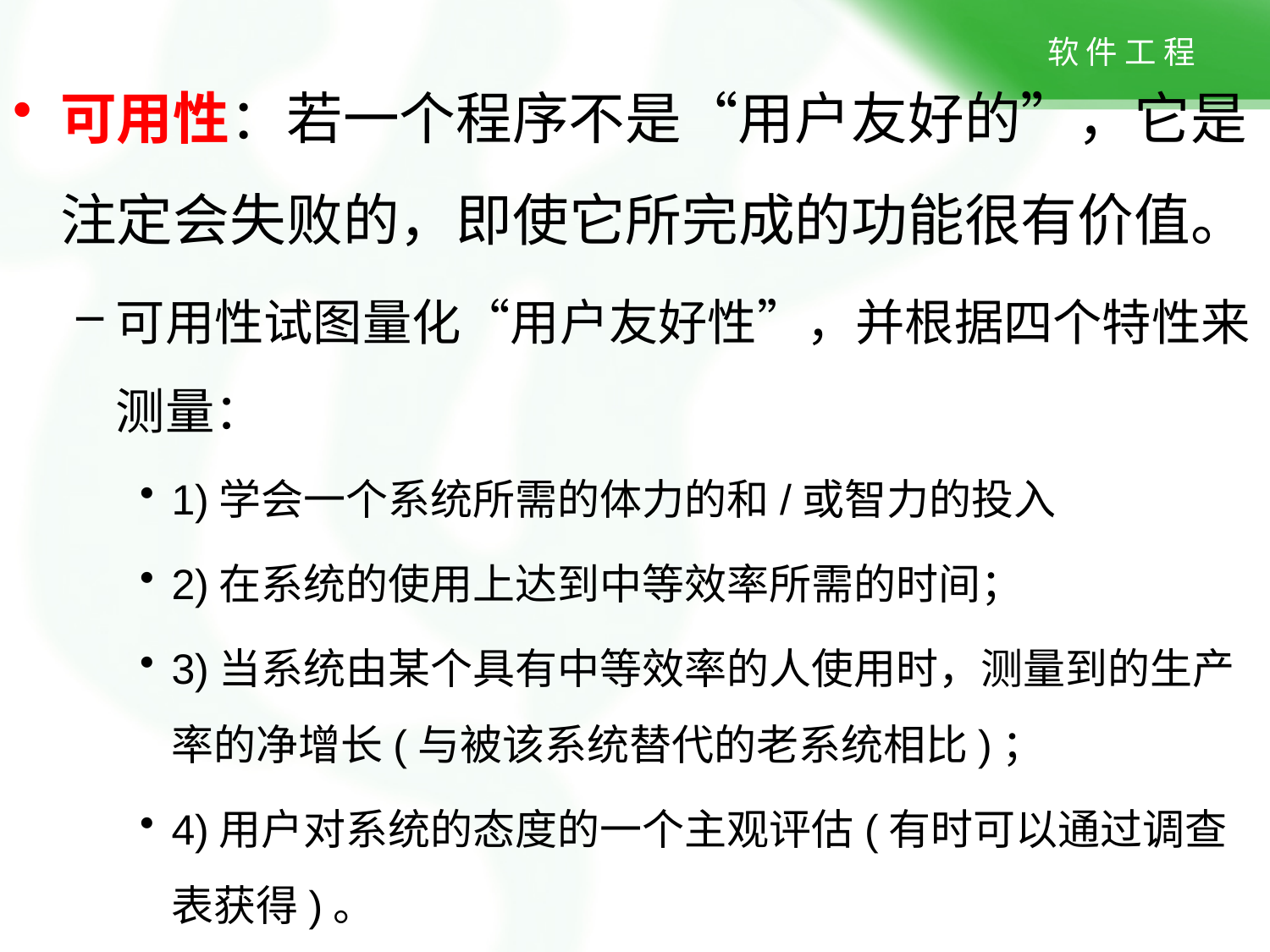

可用性：若一个程序不是“用户友好的”，它是注定会失败的，即使它所完成的功能很有价值。
可用性试图量化“用户友好性”，并根据四个特性来测量：
1)学会一个系统所需的体力的和/或智力的投入
2)在系统的使用上达到中等效率所需的时间；
3)当系统由某个具有中等效率的人使用时，测量到的生产率的净增长(与被该系统替代的老系统相比)；
4)用户对系统的态度的一个主观评估(有时可以通过调查表获得)。